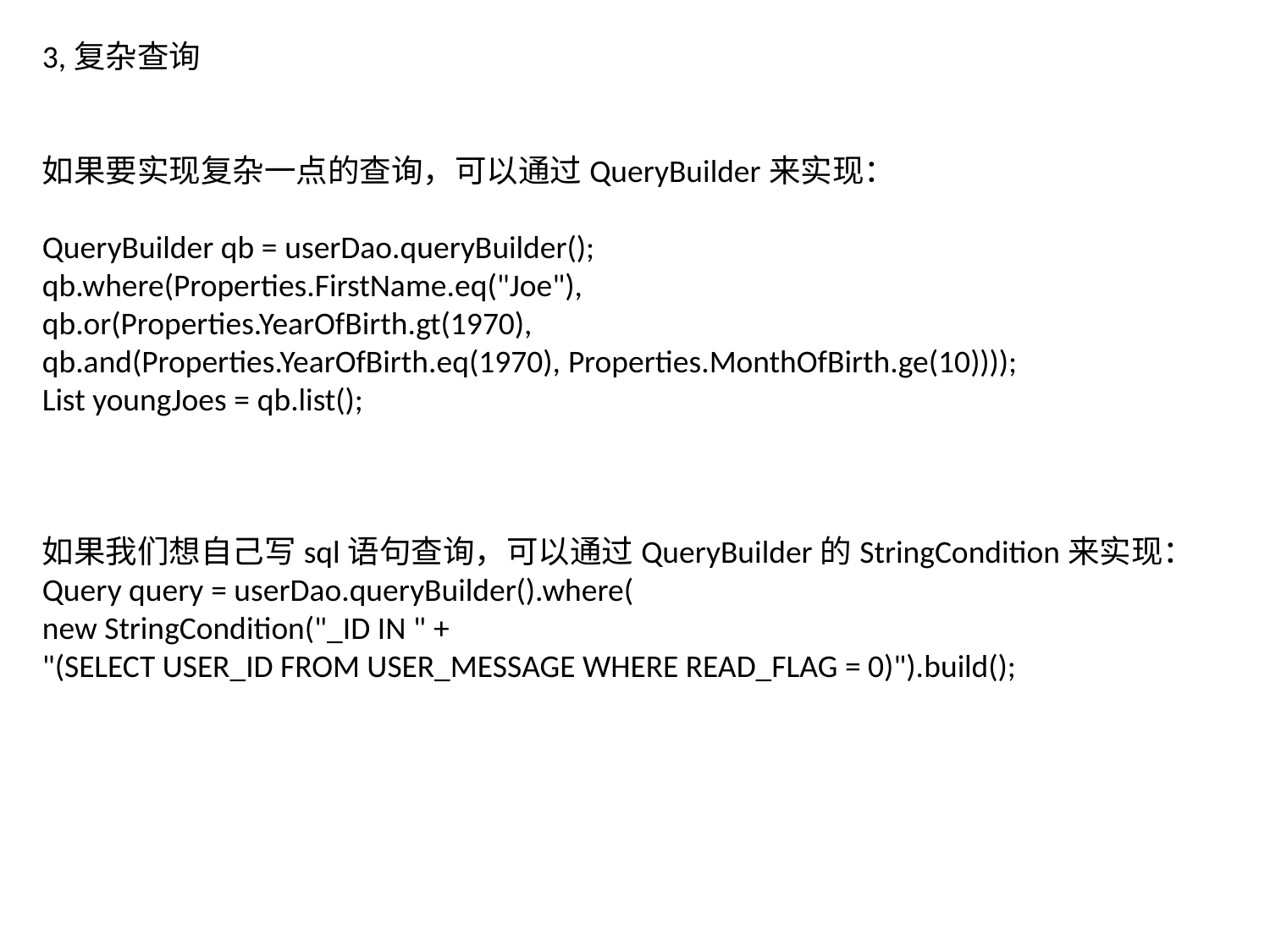

3,复杂查询

如果要实现复杂一点的查询，可以通过QueryBuilder来实现：

QueryBuilder qb = userDao.queryBuilder();
qb.where(Properties.FirstName.eq("Joe"),
qb.or(Properties.YearOfBirth.gt(1970),
qb.and(Properties.YearOfBirth.eq(1970), Properties.MonthOfBirth.ge(10))));
List youngJoes = qb.list();

如果我们想自己写sql语句查询，可以通过QueryBuilder的StringCondition来实现：
Query query = userDao.queryBuilder().where(
new StringCondition("_ID IN " +
"(SELECT USER_ID FROM USER_MESSAGE WHERE READ_FLAG = 0)").build();